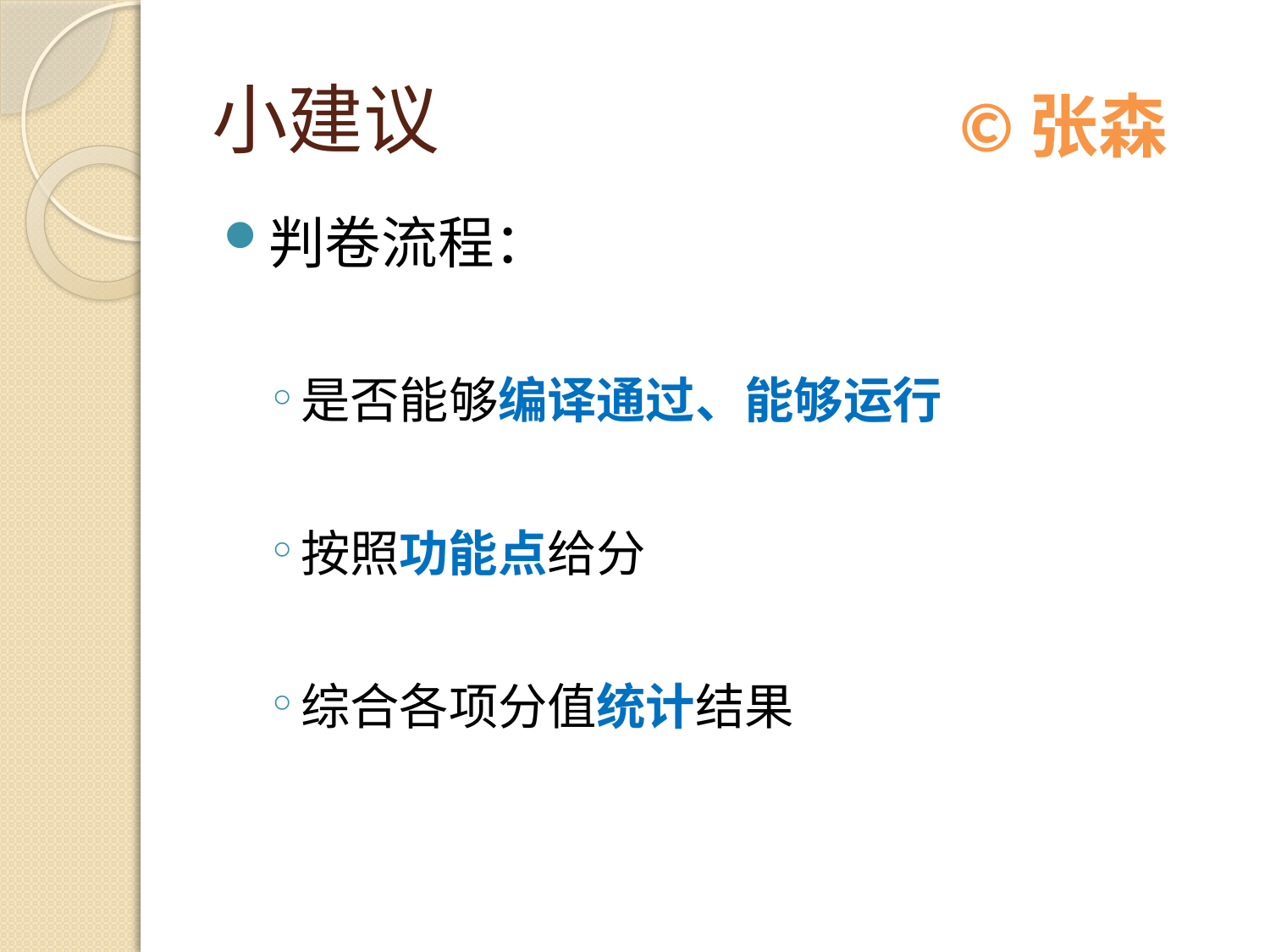

# 小建议
©张森
判卷流程：

是否能够编译通过、能够运行

按照功能点给分

综合各项分值统计结果